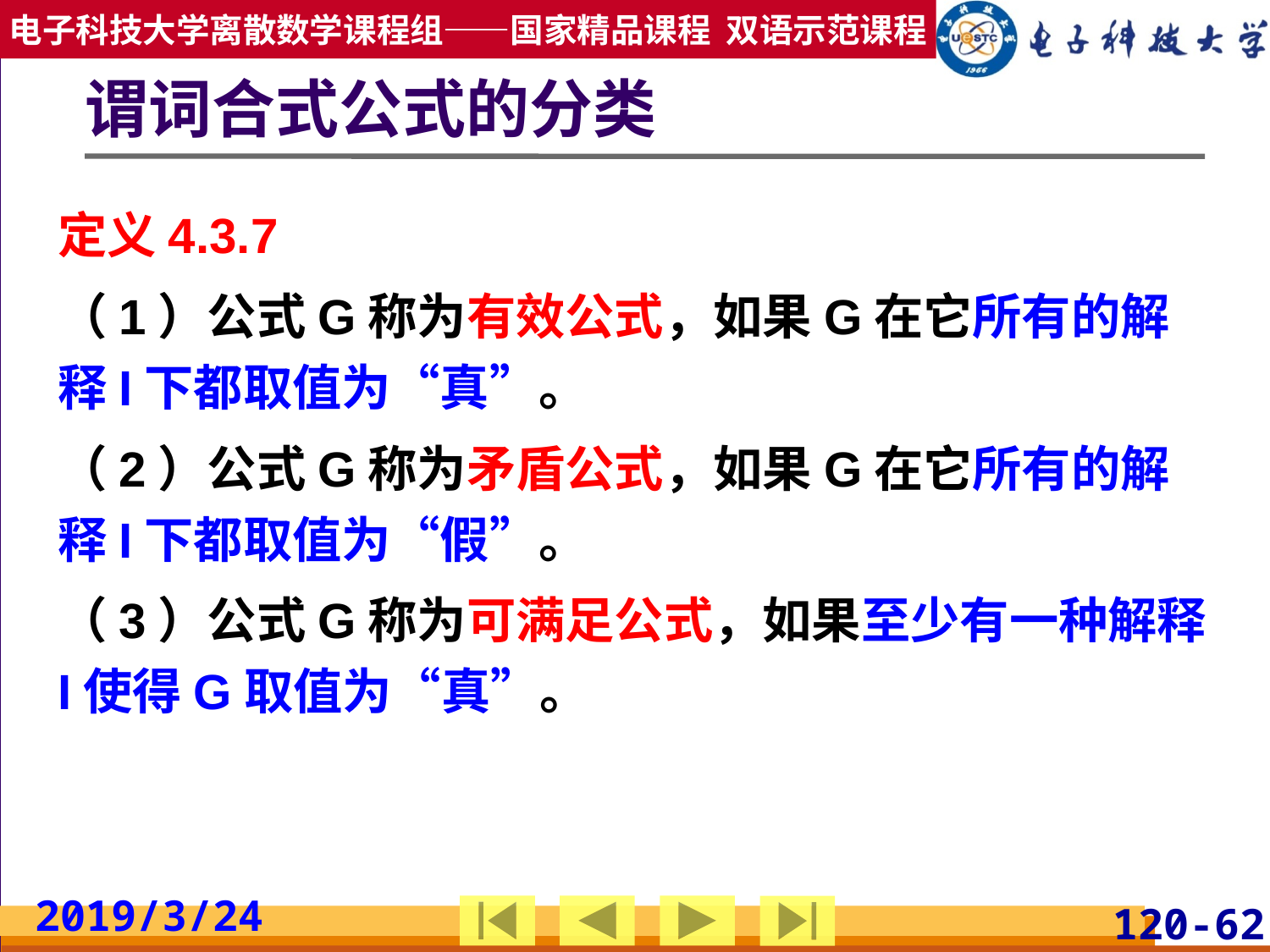

# 谓词合式公式的分类
定义4.3.7
（1）公式G称为有效公式，如果G在它所有的解释I下都取值为“真”。
（2）公式G称为矛盾公式，如果G在它所有的解释I下都取值为“假”。
（3）公式G称为可满足公式，如果至少有一种解释I使得G取值为“真”。
2019/3/24